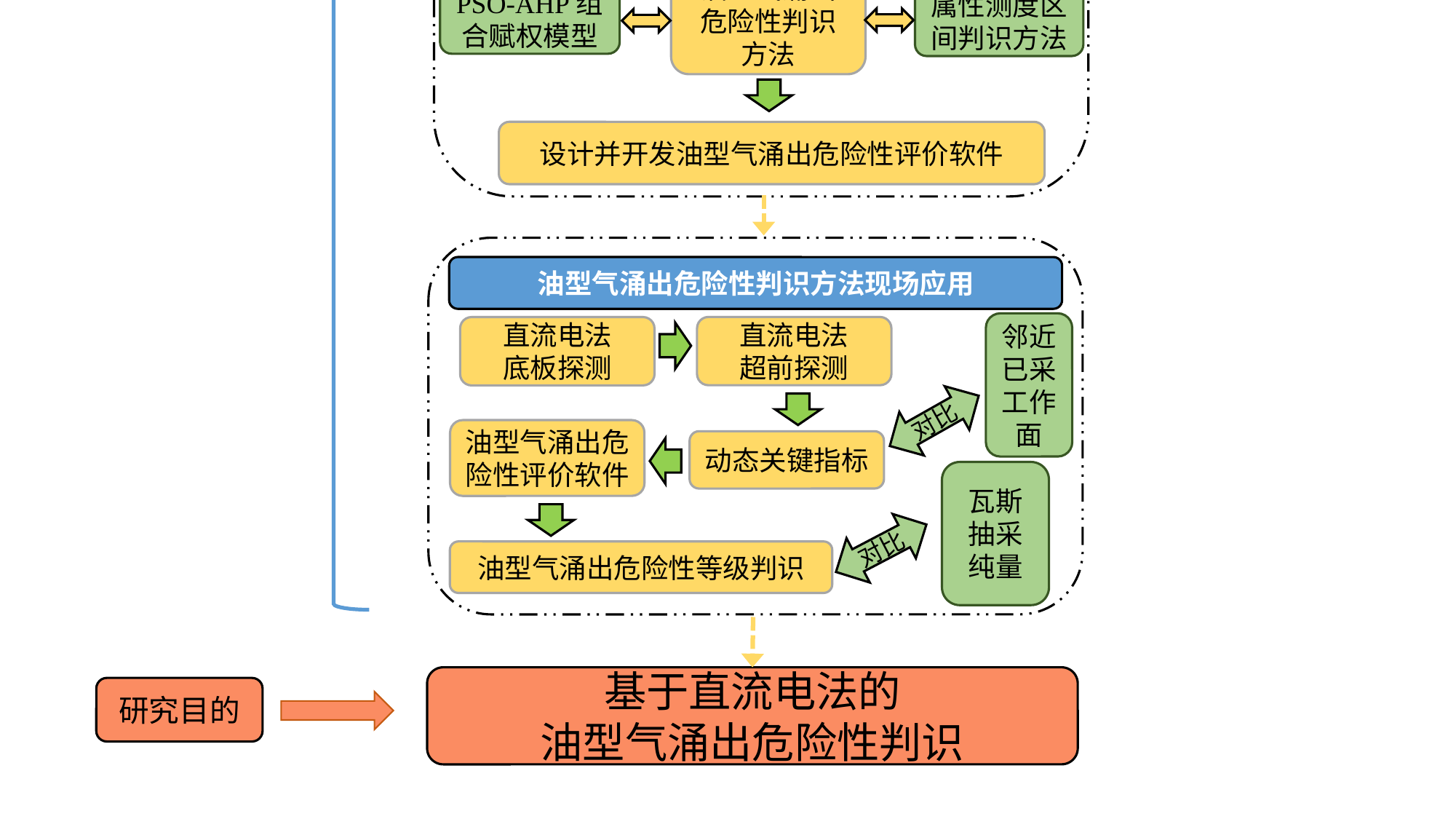

前方底板油型气涌出危险性
研究对象

工作面底板岩体物性参数研究
底板岩体渗透性能研究
底板岩体电性特征研究

受压情况下电阻率响应特征、渗透率变化规律以及底板岩体分布情况
直流电法超前探测原理

采动效应下油性气涌出静态影响因素研究

采动效应下
围岩损伤规律
油型气涌出
静态影响因素

基于直流电法的油型气涌出危险性判识方法研究
研究内容
油型气涌出危险性评价指标体系
静态
评价指标
动态
关键指标

油型气涌出
危险性判识方法
PSO-AHP组合赋权模型
属性测度区间判识方法

设计并开发油型气涌出危险性评价软件

油型气涌出危险性判识方法现场应用
邻近已采工作面
直流电法
超前探测
直流电法
底板探测

对比
油型气涌出危险性评价软件
动态关键指标

瓦斯抽采纯量

对比
油型气涌出危险性等级判识
基于直流电法的
油型气涌出危险性判识
研究目的